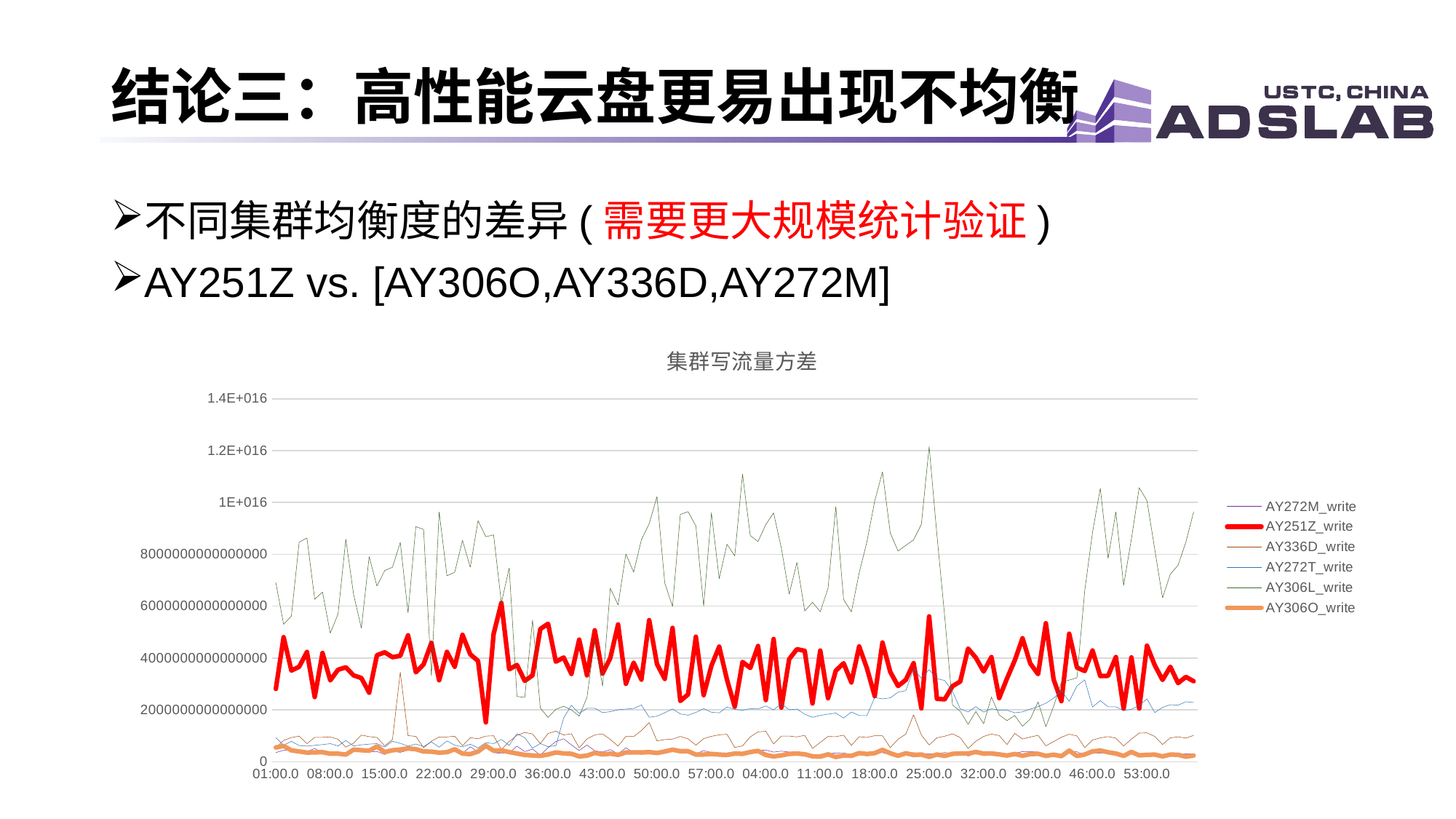

# 结论三：高性能云盘更易出现不均衡
不同集群均衡度的差异(需要更大规模统计验证)
AY251Z vs. [AY306O,AY336D,AY272M]

### Chart: 集群写流量方差

| Category | AY272M_write | AY251Z_write | AY336D_write | AY272T_write | AY306L_write | AY306O_write |
|---|---|---|---|---|---|---|
| 0.000694444444444444 | 353660983293108.0 | 2807466148541410.0 | 539519354717272.0 | 929488000902469.0 | 6909765378808590.0 | 549092207859076.0 |
| 0.00138888888888889 | 443963884974981.0 | 4803435077379380.0 | 825833043979871.0 | 638327851858730.0 | 5302056872173620.0 | 610315344504446.0 |
| 0.00208333333333333 | 445618990873744.0 | 3517668351360730.0 | 931810436155599.0 | 788877409234072.0 | 5616026226549650.0 | 440445383490997.0 |
| 0.00277777777777778 | 421354279983687.0 | 3663140490024820.0 | 988773516522920.0 | 622451119666519.0 | 8472332378356460.0 | 397730989529591.0 |
| 0.00347222222222222 | 389098016263488.0 | 4234117551471310.0 | 699651096249182.0 | 605016570716175.0 | 8629073141787300.0 | 354091591970163.0 |
| 0.00416666666666667 | 514687385186830.0 | 2495448278085990.0 | 939322050508078.0 | 634359456448998.0 | 6267677427119100.0 | 362193608748626.0 |
| 0.00486111111111111 | 346580124291226.0 | 4196255048731730.0 | 942565551720708.0 | 659948899140365.0 | 6543088995328600.0 | 369121319354477.0 |
| 0.00555555555555556 | 367724967164642.0 | 3137925869834590.0 | 955506108858977.0 | 699281962151069.0 | 4957791903108830.0 | 308977720193561.0 |
| 0.00625 | 369334204666677.0 | 3549232272029130.0 | 869038912144519.0 | 610843027058959.0 | 5698808052010710.0 | 312594291035023.0 |
| 0.00694444444444444 | 312716774740725.0 | 3642538278410450.0 | 562425897191592.0 | 819924255984256.0 | 8582377767252980.0 | 276278238431307.0 |
| 0.00763888888888889 | 387168027462560.0 | 3329268011073430.0 | 721041579963591.0 | 608232985880027.0 | 6449702504682540.0 | 468483596614622.0 |
| 0.00833333333333333 | 454829081290921.0 | 3228280217692500.0 | 1028385966016530.0 | 651887724343557.0 | 5152375007728720.0 | 444348915290221.0 |
| 0.00902777777777778 | 374709112950705.0 | 2663205982836010.0 | 969352968275421.0 | 680945169173198.0 | 7911226246854050.0 | 427422179159726.0 |
| 0.00972222222222222 | 397763371915066.0 | 4109342045605060.0 | 935632476321177.0 | 698263502384095.0 | 6777728978040780.0 | 588587643823578.0 |
| 0.0104166666666667 | 283319878902397.0 | 4221829140760840.0 | 613473535403226.0 | 568593643464001.0 | 7373615325607190.0 | 373521083539881.0 |
| 0.0111111111111111 | 409405258414815.0 | 4032861969402060.0 | 861849139777492.0 | 793173017607366.0 | 7501388883341670.0 | 444005690327989.0 |
| 0.0118055555555556 | 362660802574036.0 | 4085595993671950.0 | 3454872488553830.0 | 710005577112007.0 | 8463559269246960.0 | 469696129154749.0 |
| 0.0125 | 447346784372461.0 | 4876852786597100.0 | 1008872679346630.0 | 602296561496234.0 | 5747746906010470.0 | 513632129967772.0 |
| 0.0131944444444444 | 418287926847530.0 | 3451899092476290.0 | 977078060925077.0 | 683867379953827.0 | 9068644371986950.0 | 485051440757773.0 |
| 0.0138888888888889 | 322279002103935.0 | 3754445036583230.0 | 538527170634988.0 | 588576647008389.0 | 8961232478630360.0 | 393728660133774.0 |
| 0.0145833333333333 | 369529934598997.0 | 4584651329235000.0 | 792300087745536.0 | 767558279870972.0 | 3307850253259030.0 | 391948085210823.0 |
| 0.0152777777777778 | 410529192205526.0 | 3142711209646160.0 | 956349894732521.0 | 560572297099990.0 | 9631277409484710.0 | 350462822665897.0 |
| 0.0159722222222222 | 382776376986587.0 | 4236353259451410.0 | 955665585392059.0 | 801715394921449.0 | 7172905237568680.0 | 369595508586562.0 |
| 0.0166666666666667 | 430494807617737.0 | 3663752206239700.0 | 984962213628779.0 | 640600890451725.0 | 7305761287942890.0 | 482189934711231.0 |
| 0.0173611111111111 | 326138369180841.0 | 4895968359707770.0 | 616875856994978.0 | 572122790605991.0 | 8537737641726190.0 | 313633245518326.0 |
| 0.0180555555555556 | 579542835810127.0 | 4142809479354720.0 | 928906333951645.0 | 680130775246671.0 | 7502923331426140.0 | 294269892299650.0 |
| 0.01875 | 381824003864493.0 | 3888405046569260.0 | 885578240869378.0 | 533884893177254.0 | 9298848850064340.0 | 393133629291978.0 |
| 0.0194444444444444 | 649788540276545.0 | 1517054446857280.0 | 988934399980271.0 | 735155824491997.0 | 8682457882468090.0 | 616785476017926.0 |
| 0.0201388888888889 | 350637161336563.0 | 4925948840066080.0 | 1001435535957990.0 | 698698020639152.0 | 8751160591935210.0 | 427516407570861.0 |
| 0.0208333333333333 | 323379656892314.0 | 6126331110338000.0 | 475559452310763.0 | 860117898807052.0 | 6123625874398120.0 | 441525230393197.0 |
| 0.0215277777777778 | 347022576222485.0 | 3564996554443670.0 | 781777056633113.0 | 628933676311290.0 | 7474750864956740.0 | 373910414071368.0 |
| 0.0222222222222222 | 600675171715311.0 | 3733456546338650.0 | 1019029519698570.0 | 1083123451804050.0 | 2517813254927050.0 | 318002909967579.0 |
| 0.0229166666666667 | 391295068648443.0 | 3119503469349100.0 | 1130161782208960.0 | 927557257774863.0 | 2481521355469800.0 | 263485382469623.0 |
| 0.0236111111111111 | 489662413726763.0 | 3332396927121510.0 | 1072540105243160.0 | 524728778518752.0 | 5469092034897470.0 | 242978074699921.0 |
| 0.0243055555555556 | 257454346657931.0 | 5121078967009160.0 | 698256480767113.0 | 700515777422877.0 | 2069592423890250.0 | 224667697498109.0 |
| 0.025 | 540716078017346.0 | 5321946687864800.0 | 1091342375390040.0 | 582786790615813.0 | 1710226768764590.0 | 280294336074127.0 |
| 0.0256944444444444 | 780552261724154.0 | 3859093424798210.0 | 1179212808193530.0 | 618618360481282.0 | 2025383153391830.0 | 358387895023507.0 |
| 0.0263888888888889 | 886405642931056.0 | 4020538286378390.0 | 1033752395332260.0 | 1686384543680750.0 | 2139031186976630.0 | 320972209886258.0 |
| 0.0270833333333333 | 646789293866978.0 | 3386242371326190.0 | 1078355206936010.0 | 2178715413169060.0 | 2001026554769290.0 | 305457549717910.0 |
| 0.0277777777777778 | 435485260422136.0 | 4709692449051590.0 | 536730709889963.0 | 1862385684723770.0 | 1759867075866350.0 | 206582692096911.0 |
| 0.0284722222222222 | 643760431650012.0 | 3332520782814880.0 | 881423534284706.0 | 2062014233232870.0 | 2480798894901930.0 | 234202507503942.0 |
| 0.0291666666666667 | 425406641001887.0 | 5068991713820870.0 | 1035682674500750.0 | 2063898379339540.0 | 4719930666083240.0 | 341781747577161.0 |
| 0.0298611111111111 | 375027434073339.0 | 3400394901152650.0 | 1074733734503190.0 | 1895358935311890.0 | 2912488679330450.0 | 281464051344965.0 |
| 0.0305555555555556 | 467552219422409.0 | 4001295902337280.0 | 859970374177829.0 | 1932734977190010.0 | 6694908432455710.0 | 313350485547004.0 |
| 0.03125 | 298978188252331.0 | 5295487711527230.0 | 606067829025166.0 | 2005083050488230.0 | 6046825858226710.0 | 264948523749530.0 |
| 0.0319444444444444 | 538670732349030.0 | 3005577397208490.0 | 977013259949417.0 | 2031494360247020.0 | 8014707446175140.0 | 359927551595034.0 |
| 0.0326388888888889 | 357245291363220.0 | 3820288802566590.0 | 971027859144957.0 | 2057342506769830.0 | 7308400156946830.0 | 362341307962715.0 |
| 0.0333333333333333 | 428490812764950.0 | 3167590389211960.0 | 1204325163670410.0 | 2188221907790620.0 | 8568600504633200.0 | 358045280910034.0 |
| 0.0340277777777778 | 389447320481248.0 | 5459829328107140.0 | 1511177875167090.0 | 1716594798978430.0 | 9179722951965710.0 | 371447250207278.0 |
| 0.0347222222222222 | 292492343830213.0 | 3768465170504860.0 | 805852319186909.0 | 1759845785300470.0 | 1.02288727125868e+16 | 339564626821898.0 |
| 0.0354166666666667 | 338832888346758.0 | 3193840791542370.0 | 854572111151347.0 | 1890071769358410.0 | 6898513140425750.0 | 394876653131560.0 |
| 0.0361111111111111 | 391537910278665.0 | 5160227705720950.0 | 874788692880449.0 | 2035505413778350.0 | 5987136426335510.0 | 464750587885494.0 |
| 0.0368055555555556 | 368412417820267.0 | 2343478001474190.0 | 975544751242920.0 | 1846227678467310.0 | 9539709204052420.0 | 407786884355785.0 |
| 0.0375 | 439855785563585.0 | 2598564827314170.0 | 884963318326726.0 | 1794841995840080.0 | 9645124070996770.0 | 407376460363905.0 |
| 0.0381944444444444 | 307254260063128.0 | 4822257432602290.0 | 639049632416773.0 | 1902097651067880.0 | 9096226146325650.0 | 276184362360271.0 |
| 0.0388888888888889 | 429663226778223.0 | 2568060256155750.0 | 890986234156790.0 | 2045997649198260.0 | 6005972206711970.0 | 278602845818551.0 |
| 0.0395833333333333 | 355007383693350.0 | 3701065075147050.0 | 981250754646548.0 | 1909723918410190.0 | 9602243504404600.0 | 302251986717157.0 |
| 0.0402777777777778 | 335582779676489.0 | 4439001523783120.0 | 1037907994369400.0 | 1886380882674780.0 | 7062465012799250.0 | 278502400317476.0 |
| 0.0409722222222222 | 338963874244641.0 | 3167014840415250.0 | 1060430811782640.0 | 2109319380599780.0 | 8392515021401760.0 | 262698361433281.0 |
| 0 | 383371816361740.0 | 2123003350786740.0 | 551841931675895.0 | 2022209653273030.0 | 7941431499778330.0 | 316291862972932.0 |
| 0.000694444444444444 | 327797123633477.0 | 3850147608797160.0 | 611437342492967.0 | 1987562941803080.0 | 1.10890313209677e+16 | 305604439501675.0 |
| 0.00138888888888889 | 450572177200788.0 | 3616913917842020.0 | 959545294727034.0 | 2048722721868190.0 | 8724374038879330.0 | 373513813174771.0 |
| 0.00208333333333333 | 433406355244690.0 | 4464175271662560.0 | 1151813673186860.0 | 2036141171673520.0 | 8494250240140610.0 | 420729025576099.0 |
| 0.00277777777777778 | 449842031753918.0 | 2377986929139780.0 | 1177006675003960.0 | 2152457556898100.0 | 9151016524291690.0 | 261045497921633.0 |
| 0.00347222222222222 | 371680462533628.0 | 4734260647445240.0 | 686235038762562.0 | 2002488448904010.0 | 9597536357061140.0 | 204827870883580.0 |
| 0.00416666666666667 | 410493822301893.0 | 2088315992598910.0 | 991637447513986.0 | 2241707828912360.0 | 8235700654100910.0 | 246827026554351.0 |
| 0.00486111111111111 | 371611628984902.0 | 3956955169060660.0 | 992797646093584.0 | 2004885434540060.0 | 6466458675054760.0 | 301827801970132.0 |
| 0.00555555555555556 | 368093184613723.0 | 4340878144269660.0 | 957397975526366.0 | 2032739639499080.0 | 7687741954899400.0 | 318311802758441.0 |
| 0.00625 | 289142645589835.0 | 4276984228109710.0 | 1019794010615090.0 | 1835101241985980.0 | 5813514180575100.0 | 289762391674092.0 |
| 0.00694444444444444 | 229677768790539.0 | 2248171795539680.0 | 516756356354793.0 | 1714270532441040.0 | 6146664787908880.0 | 209208338328907.0 |
| 0.00763888888888889 | 286161153734468.0 | 4288310317747290.0 | 745357530189898.0 | 1788594431444150.0 | 5788258569070510.0 | 196456913840339.0 |
| 0.00833333333333333 | 309581865111492.0 | 2449010561309030.0 | 974921356500403.0 | 1836781782711340.0 | 6687657544892400.0 | 285791528681243.0 |
| 0.00902777777777778 | 336851772632317.0 | 3510760206020960.0 | 968122586627360.0 | 1876994031419360.0 | 9843238259679650.0 | 183020418557133.0 |
| 0.00972222222222222 | 343395879473153.0 | 3799543070231510.0 | 1025249780500590.0 | 1685409382900940.0 | 6257142929812920.0 | 241136870010162.0 |
| 0.0104166666666667 | 254706113762033.0 | 3057853324022010.0 | 631398707581738.0 | 1918830195800890.0 | 5777525702089200.0 | 227851048455161.0 |
| 0.0111111111111111 | 324275730275006.0 | 4447658569362230.0 | 965265468682988.0 | 1784166250374980.0 | 7279501310429860.0 | 333320187362459.0 |
| 0.0118055555555556 | 342352118837134.0 | 3606291667709370.0 | 937029692093713.0 | 1782491176299740.0 | 8486681478306890.0 | 299093784519344.0 |
| 0.0125 | 328525940417768.0 | 2531875634804280.0 | 1005696539278940.0 | 2479065024506260.0 | 1.00541944770699e+16 | 331817809918231.0 |
| 0.0131944444444444 | 351537553708611.0 | 4598731454676950.0 | 1002757696085350.0 | 2427023962398640.0 | 1.1182865264716e+16 | 459208633107868.0 |
| 0.0138888888888889 | 265566558460674.0 | 3464411263477100.0 | 543147031049314.0 | 2462779424524150.0 | 8822427286189230.0 | 329724186636107.0 |
| 0.0145833333333333 | 303764692196489.0 | 2921418106576440.0 | 865979732133047.0 | 2681183500556190.0 | 8127754951051890.0 | 229815816502807.0 |
| 0.0152777777777778 | 323691379398470.0 | 3156683844990400.0 | 1066546576949220.0 | 2743015920531440.0 | 8343087388595790.0 | 327002231218906.0 |
| 0.0159722222222222 | 349693487124934.0 | 3801828243057230.0 | 1812927195448310.0 | 3584363405485210.0 | 8561172501432300.0 | 261086162741118.0 |
| 0.0166666666666667 | 316032475862616.0 | 2058892933490310.0 | 1028679223848510.0 | 3213730733839660.0 | 9157833912585310.0 | 279237334095807.0 |
| 0.0173611111111111 | 299482403251902.0 | 5605834430922000.0 | 646623508200013.0 | 3549769957896680.0 | 1.21553230766835e+16 | 187020159137943.0 |
| 0.0180555555555556 | 318189680578599.0 | 2428485579626080.0 | 922183715519562.0 | 3203707120443180.0 | 8748922606303080.0 | 278626452337648.0 |
| 0.01875 | 356893240867058.0 | 2406988540190750.0 | 985390882882684.0 | 3133653996186500.0 | 5600686653353180.0 | 224599454640765.0 |
| 0.0194444444444444 | 315925210766016.0 | 2913115380052130.0 | 1076093654464590.0 | 2713576146479270.0 | 2195018600930630.0 | 306442675226149.0 |
| 0.0201388888888889 | 374435919536844.0 | 3094135240864810.0 | 931885706139298.0 | 2039088671174390.0 | 1946371233425490.0 | 318800856581167.0 |
| 0.0208333333333333 | 221318827966355.0 | 4367096404014360.0 | 510879811966311.0 | 1919230818869580.0 | 1443858499079170.0 | 318188065302036.0 |
| 0.0215277777777778 | 327853910466292.0 | 4011068409678470.0 | 791068337262825.0 | 2124394633297360.0 | 1936858264267740.0 | 377864058383672.0 |
| 0.0222222222222222 | 328705379065459.0 | 3478755336641940.0 | 977998018751734.0 | 1915977437661650.0 | 1467134265544660.0 | 313492902343642.0 |
| 0.0229166666666667 | 396422317452855.0 | 4037508168370930.0 | 1066985837103620.0 | 2045669750734310.0 | 2495862941219390.0 | 320311244090327.0 |
| 0.0236111111111111 | 292154847928941.0 | 2453951527473130.0 | 1011273732661420.0 | 1988454082528530.0 | 1808229469042310.0 | 284472176386953.0 |
| 0.0243055555555556 | 285963154681213.0 | 3207986505085920.0 | 664346335104447.0 | 1985886138458990.0 | 1587165139356670.0 | 240068191174156.0 |
| 0.025 | 312623102353246.0 | 3906222030437550.0 | 1092875905607700.0 | 1890819101313450.0 | 1781518102277670.0 | 301076185823952.0 |
| 0.0256944444444444 | 396457576472816.0 | 4764303888424840.0 | 877572492574881.0 | 1924630201238250.0 | 1370557665319170.0 | 231099865112031.0 |
| 0.0263888888888889 | 390609326662445.0 | 3786190246944390.0 | 953408526904246.0 | 2033762679652220.0 | 1647557946488500.0 | 294587012267919.0 |
| 0.0270833333333333 | 373464505453488.0 | 3378594840280350.0 | 1018976850129530.0 | 2125608316131640.0 | 2311200181784750.0 | 308355706242933.0 |
| 0.0277777777777778 | 232816595936803.0 | 5340514941706700.0 | 616392908621709.0 | 2257728377217730.0 | 1348443174768620.0 | 226431172589094.0 |
| 0.0284722222222222 | 323438232051089.0 | 3168559697337090.0 | 777099054316510.0 | 2450951100154220.0 | 2143332665607760.0 | 274077371172411.0 |
| 0.0291666666666667 | 304556555363322.0 | 2337200090066980.0 | 946233162211910.0 | 2734109923778820.0 | 3068292845704750.0 | 213914582388492.0 |
| 0.0298611111111111 | 388697750855415.0 | 4936060037161190.0 | 1061455868819750.0 | 2327916956288250.0 | 3151144799573750.0 | 430711890321788.0 |
| 0.0305555555555556 | 384538448499585.0 | 3631692792241760.0 | 995240394862529.0 | 2926606573269850.0 | 3239575915346720.0 | 221262629664736.0 |
| 0.03125 | 253501991244052.0 | 3498915238957370.0 | 547032080258338.0 | 3158421741266950.0 | 6601045107177520.0 | 281249652770320.0 |
| 0.0319444444444444 | 323105520114751.0 | 4291538135854520.0 | 837988210465556.0 | 2111303129389840.0 | 8852870641368660.0 | 400727700414876.0 |
| 0.0326388888888889 | 336442225988114.0 | 3305417381072090.0 | 920497645772682.0 | 2356140756716710.0 | 1.05494592631964e+16 | 435008426818998.0 |
| 0.0333333333333333 | 343524488513223.0 | 3314276825168680.0 | 970035474729732.0 | 2118593825678970.0 | 7841279718683130.0 | 364826794207149.0 |
| 0.0340277777777778 | 374543948633394.0 | 4040109172334190.0 | 909597933762372.0 | 2118682933997610.0 | 9632314675447790.0 | 317301417301665.0 |
| 0.0347222222222222 | 276703295944219.0 | 2049454138290470.0 | 608694108167605.0 | 1974313845223350.0 | 6803981596680300.0 | 227118102222210.0 |
| 0.0354166666666667 | 320752618229994.0 | 4025079329492130.0 | 873534948999155.0 | 2023068815478940.0 | 8597217306867360.0 | 378897349496051.0 |
| 0.0361111111111111 | 302753216760103.0 | 2054015945035530.0 | 1104308606001050.0 | 2172223627736890.0 | 1.05706978027423e+16 | 245918808904550.0 |
| 0.0368055555555556 | 284756822301668.0 | 4477505936847290.0 | 1115260791365670.0 | 2421666885978760.0 | 1.00721296976846e+16 | 266986680067935.0 |
| 0.0375 | 327632202281485.0 | 3724538090155260.0 | 977489358424296.0 | 1897035740676810.0 | 8200321657906900.0 | 277125222834747.0 |
| 0.0381944444444444 | 234377207577620.0 | 3154334914415000.0 | 667418903111711.0 | 2095678629880410.0 | 6319502607655980.0 | 206604409441051.0 |
| 0.0388888888888889 | 339340689020754.0 | 3664103900902500.0 | 920378953724011.0 | 2201408001317560.0 | 7235193270506880.0 | 278307629204806.0 |
| 0.0395833333333333 | 256239641804804.0 | 3033140697470130.0 | 960320857837854.0 | 2181864790863980.0 | 7579540645160130.0 | 269808104875332.0 |
| 0.0402777777777778 | 309112331372869.0 | 3271473372340540.0 | 912409389982296.0 | 2313652911413250.0 | 8472846539335250.0 | 194224809556763.0 |
| 0.0409722222222222 | 302346263561342.0 | 3106350940078270.0 | 1016438604748700.0 | 2285399471694090.0 | 9640091368697660.0 | 239557115917986.0 |
32